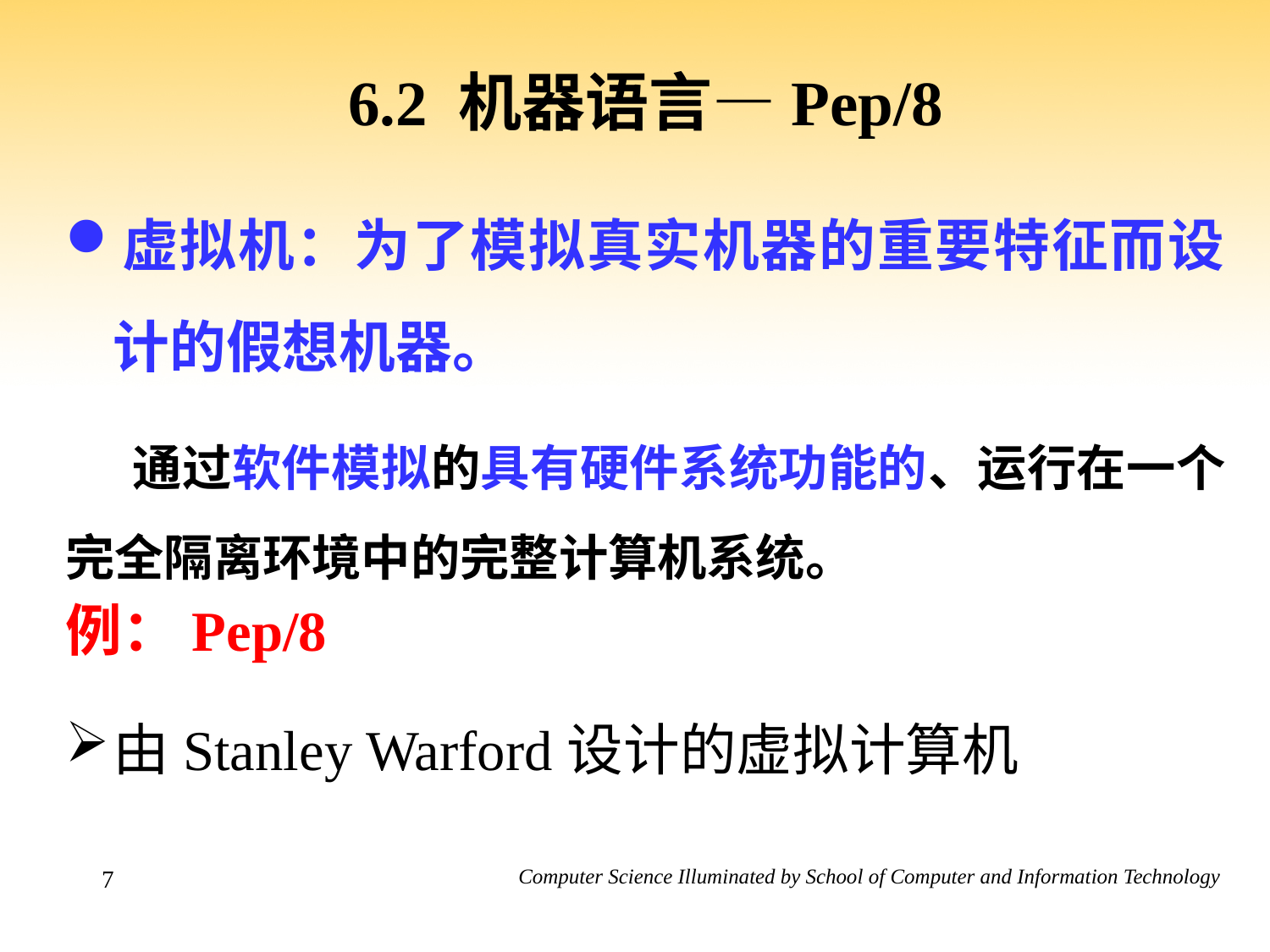

# 6.2 机器语言—Pep/8
虚拟机：为了模拟真实机器的重要特征而设计的假想机器。
    通过软件模拟的具有硬件系统功能的、运行在一个完全隔离环境中的完整计算机系统。
例：Pep/8
由Stanley Warford设计的虚拟计算机
7